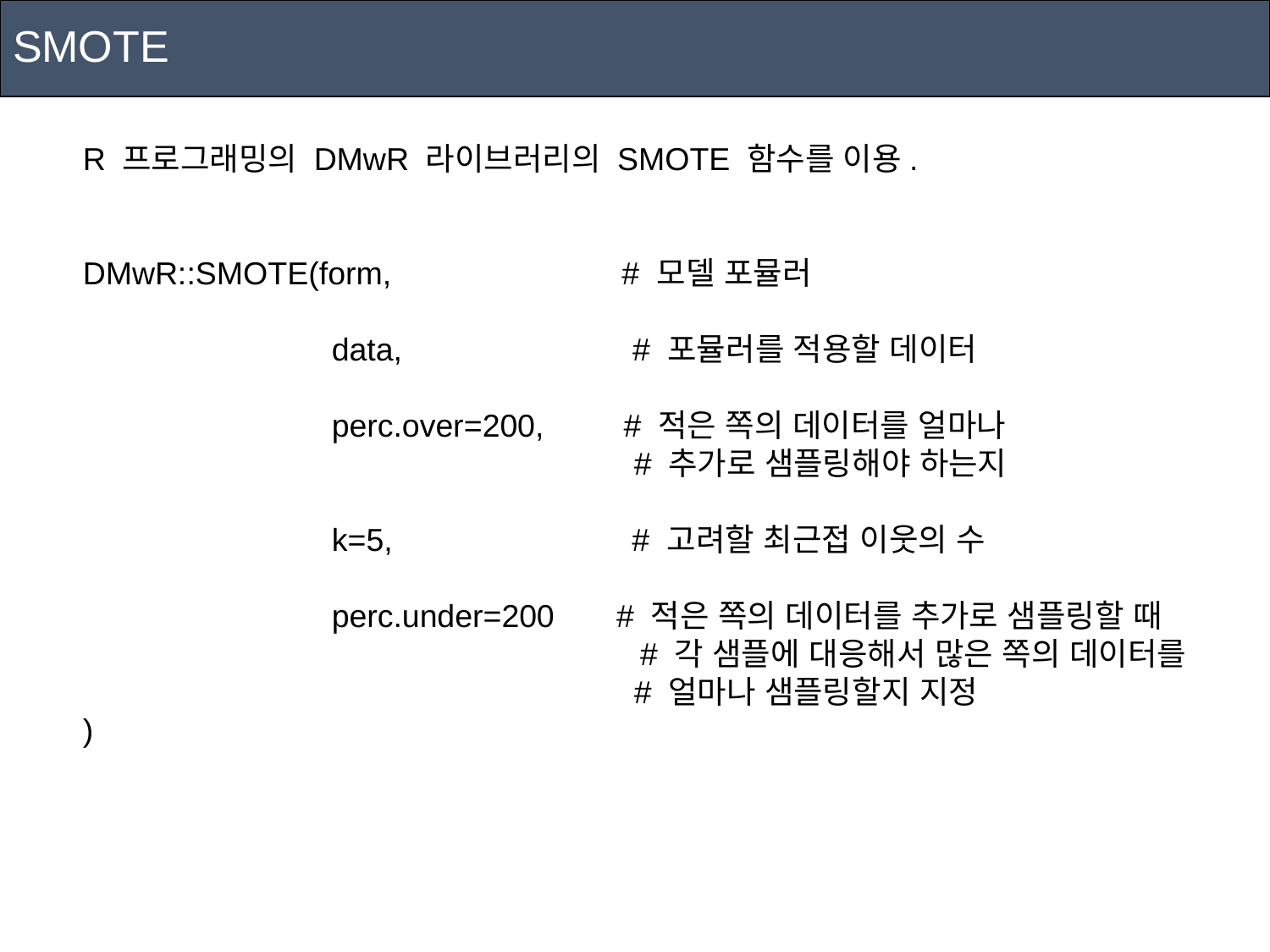

# SMOTE
R 프로그래밍의 DMwR 라이브러리의 SMOTE 함수를 이용.

DMwR::SMOTE(form,                          # 모델 포뮬러

                            data,                          # 포뮬러를 적용할 데이터

                            perc.over=200,         # 적은 쪽의 데이터를 얼마나
                                                              # 추가로 샘플링해야 하는지

                            k=5,                           # 고려할 최근접 이웃의 수

                            perc.under=200       # 적은 쪽의 데이터를 추가로 샘플링할 때
                                                              # 각 샘플에 대응해서 많은 쪽의 데이터를
                                                              # 얼마나 샘플링할지 지정
)